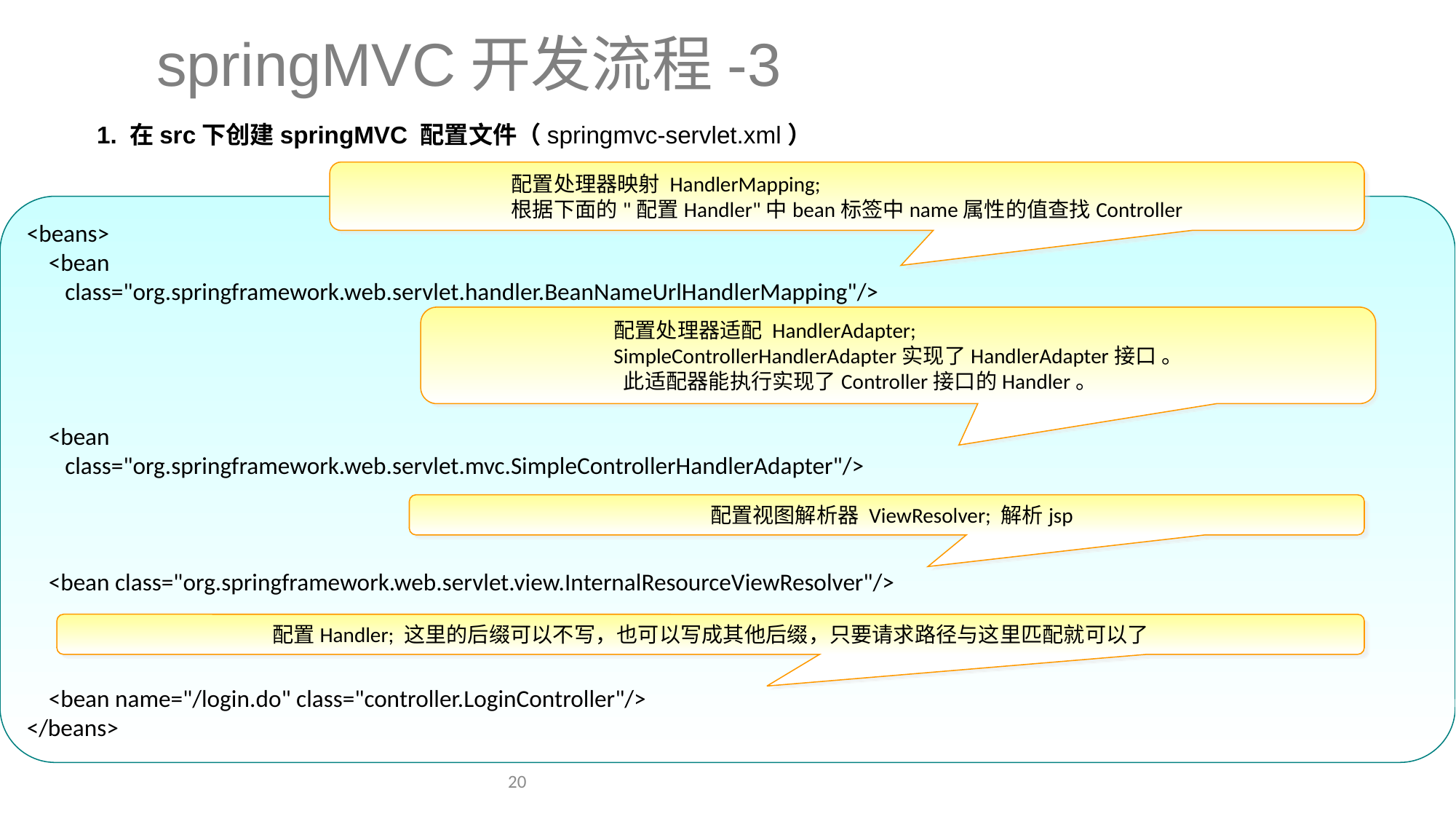

springMVC开发流程-3
1. 在src下创建springMVC 配置文件（springmvc-servlet.xml）

配置处理器映射 HandlerMapping;
根据下面的"配置Handler"中bean标签中name属性的值查找Controller
<beans>
    <bean
       class="org.springframework.web.servlet.handler.BeanNameUrlHandlerMapping"/>

    <bean
       class="org.springframework.web.servlet.mvc.SimpleControllerHandlerAdapter"/>

    <bean class="org.springframework.web.servlet.view.InternalResourceViewResolver"/>

    <bean name="/login.do" class="controller.LoginController"/>
</beans>
配置处理器适配 HandlerAdapter;
SimpleControllerHandlerAdapter实现了HandlerAdapter接口 。
 此适配器能执行实现了Controller接口的Handler。
 配置视图解析器 ViewResolver; 解析jsp
配置Handler; 这里的后缀可以不写，也可以写成其他后缀，只要请求路径与这里匹配就可以了
20